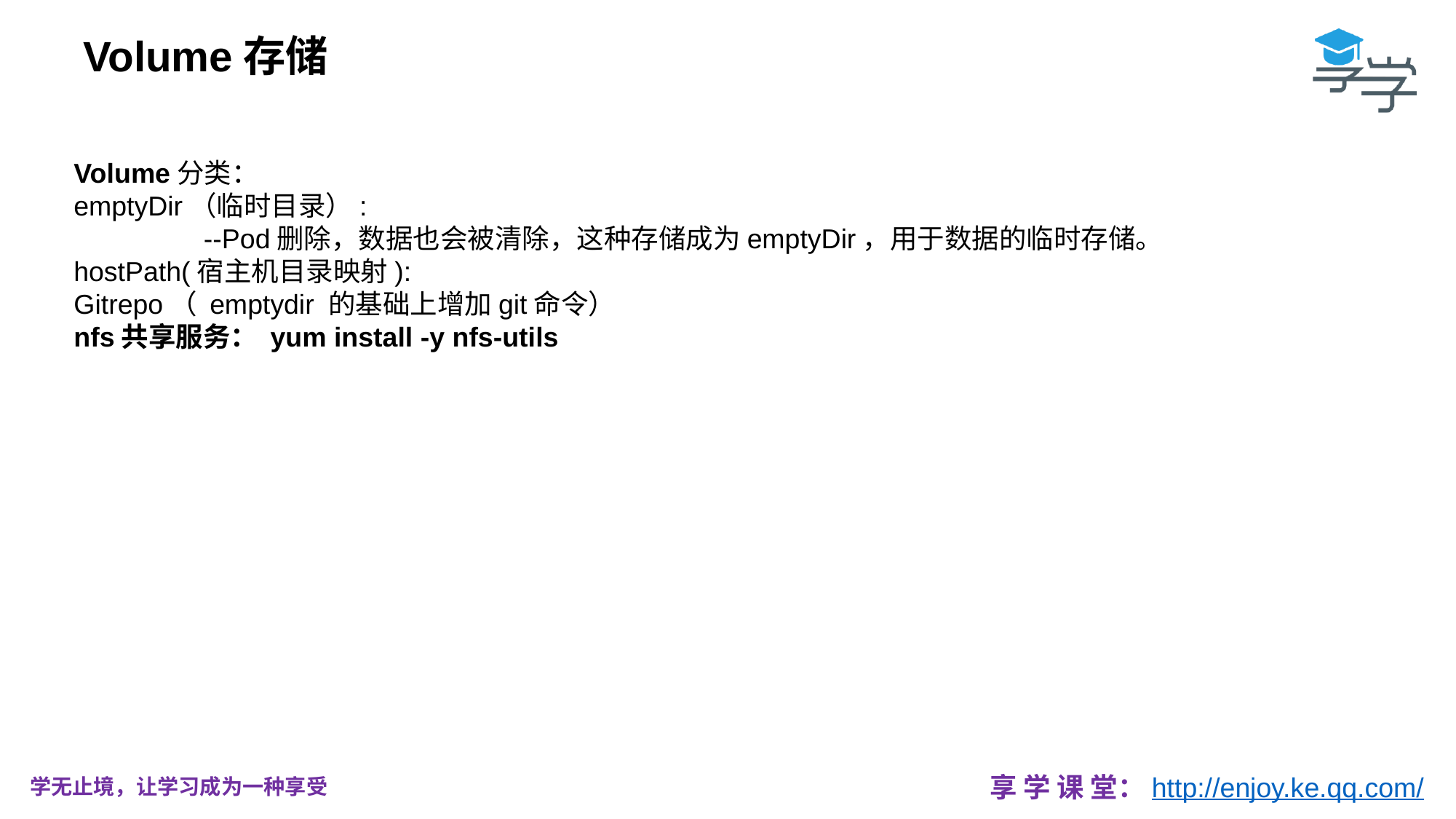

Volume存储
Volume分类：
emptyDir（临时目录）:
                 --Pod删除，数据也会被清除，这种存储成为emptyDir，用于数据的临时存储。
hostPath(宿主机目录映射):
Gitrepo（ emptydir 的基础上增加git命令）
nfs共享服务： yum install -y nfs-utils